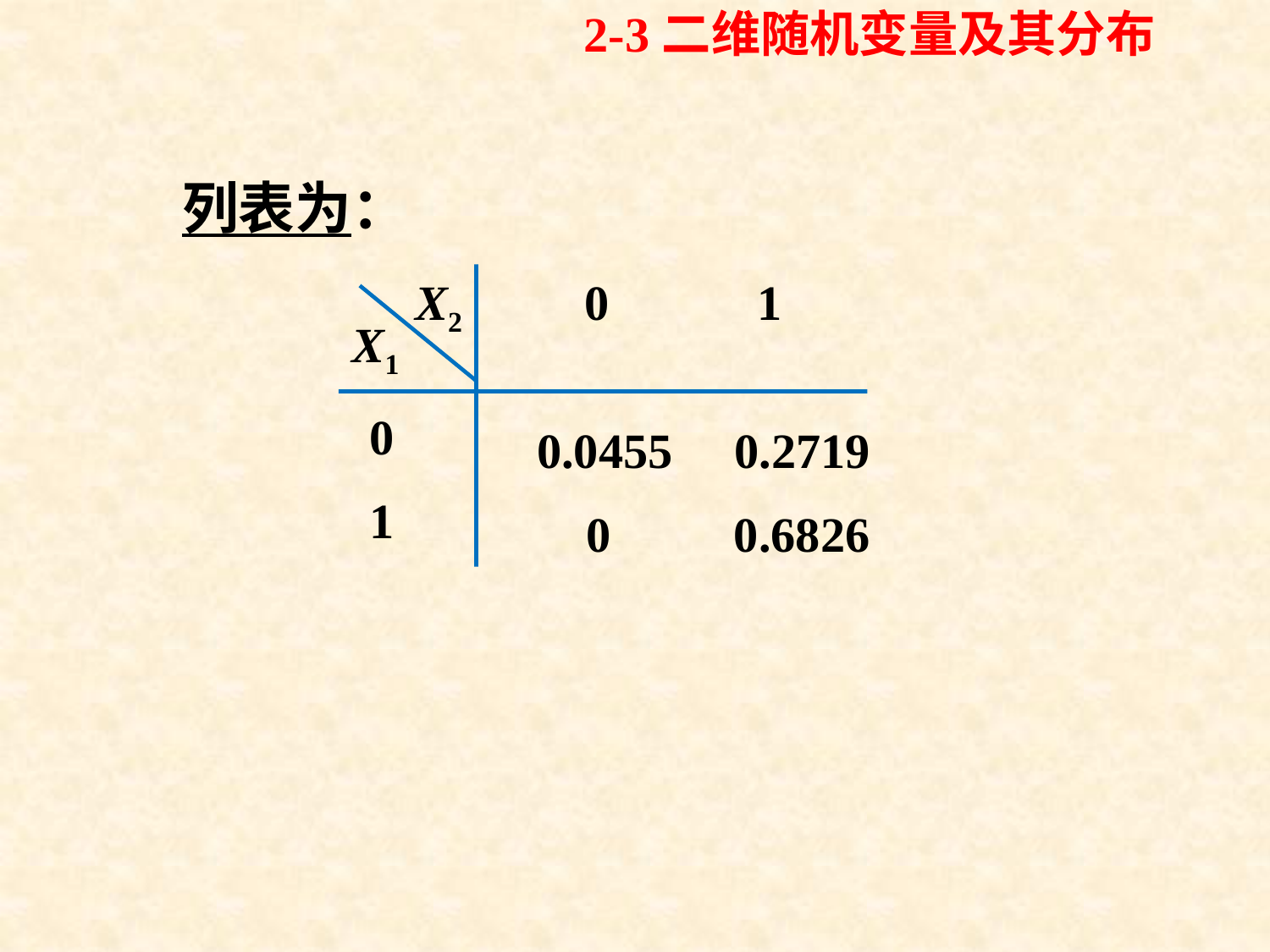

2-3二维随机变量及其分布
列表为：
X2          0            1

X1
 0
 1

0.0455     0.2719
    0          0.6826